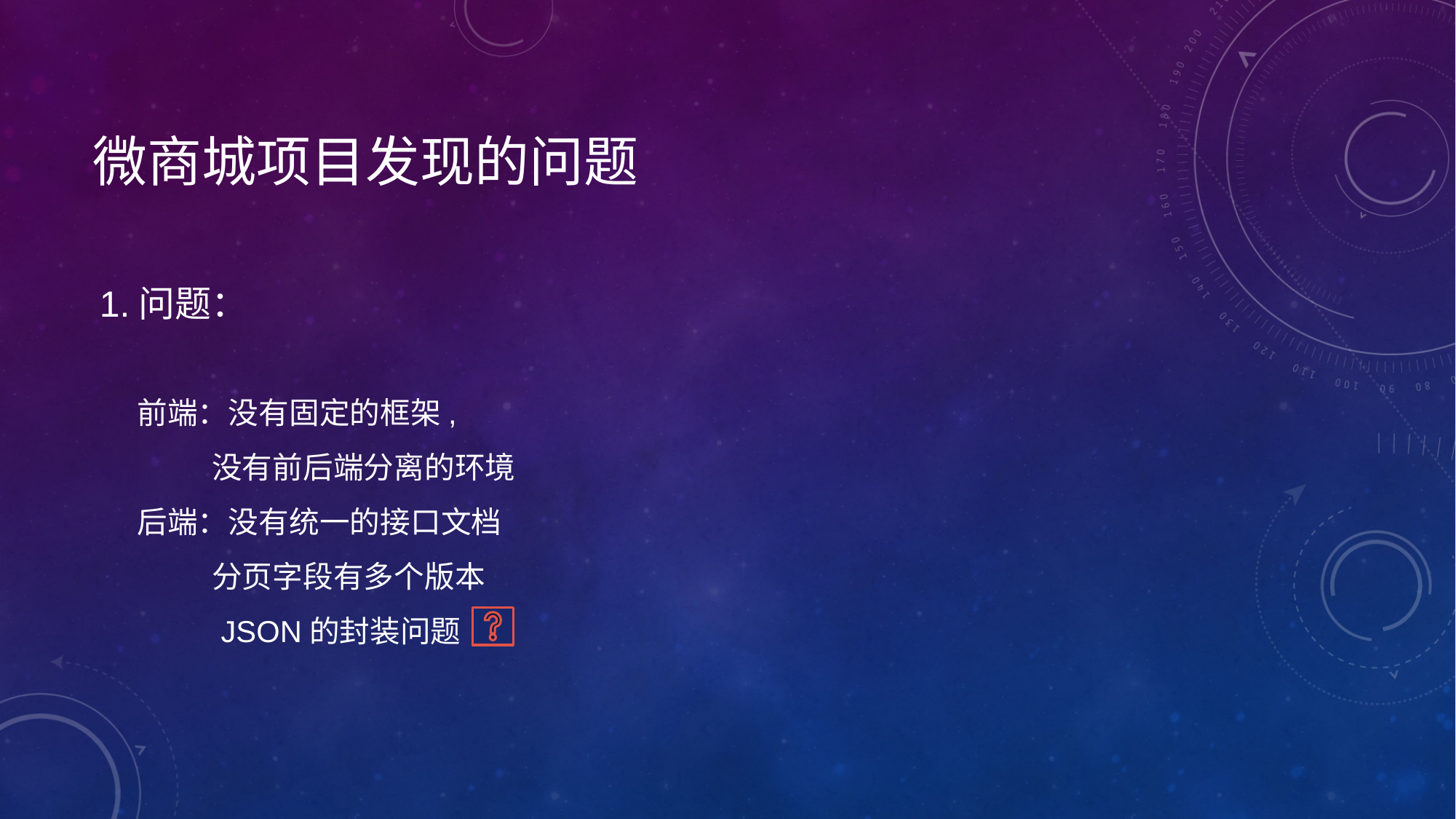

# 微商城项目发现的问题
 1.问题：
前端：没有固定的框架,
          没有前后端分离的环境
后端：没有统一的接口文档
          分页字段有多个版本
          JSON的封装问题